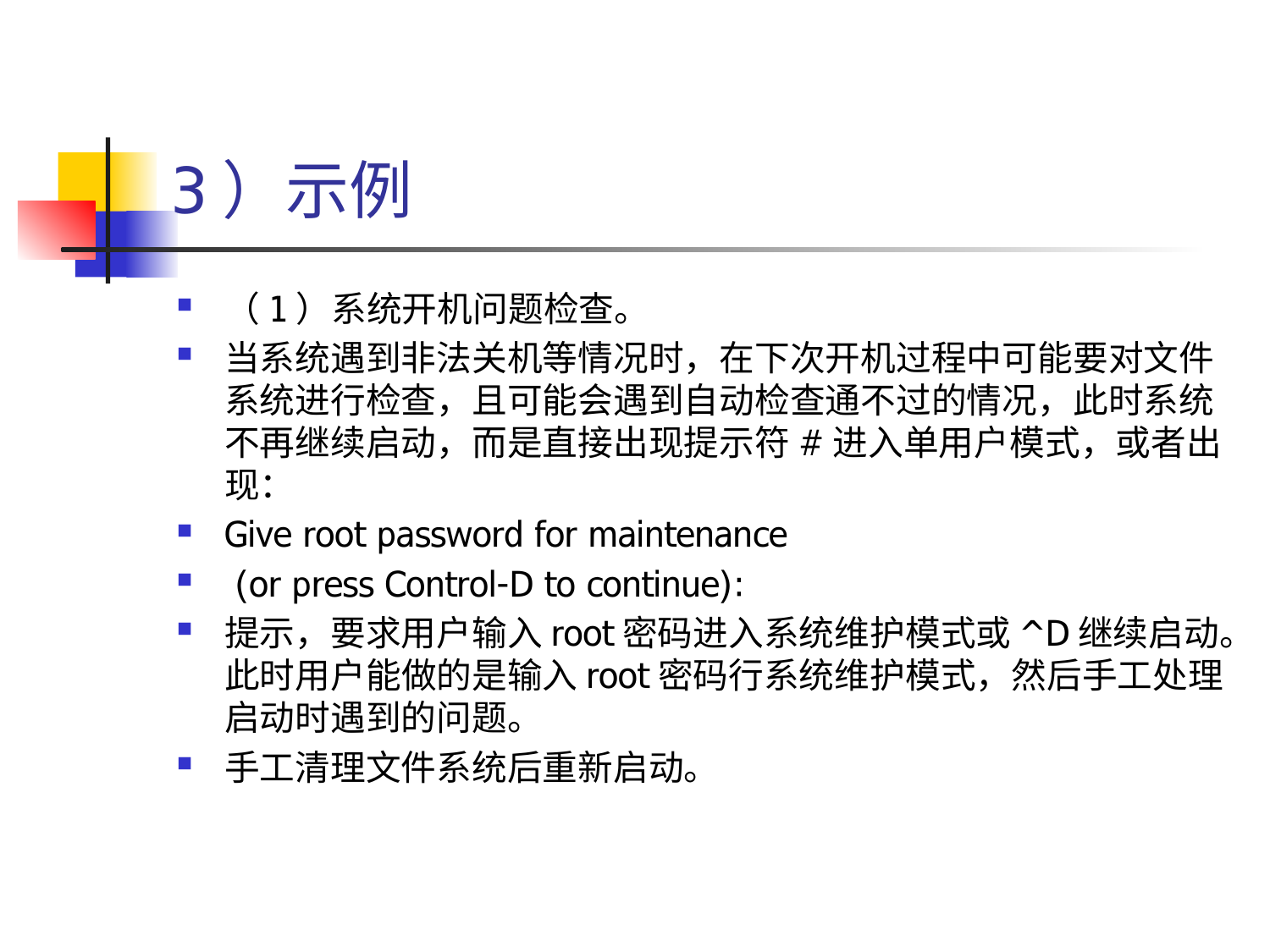

# 3）示例
（1）系统开机问题检查。
当系统遇到非法关机等情况时，在下次开机过程中可能要对文件系统进行检查，且可能会遇到自动检查通不过的情况，此时系统不再继续启动，而是直接出现提示符#进入单用户模式，或者出现：
Give root password for maintenance
 (or press Control-D to continue):
提示，要求用户输入root密码进入系统维护模式或^D继续启动。此时用户能做的是输入root密码行系统维护模式，然后手工处理启动时遇到的问题。
手工清理文件系统后重新启动。